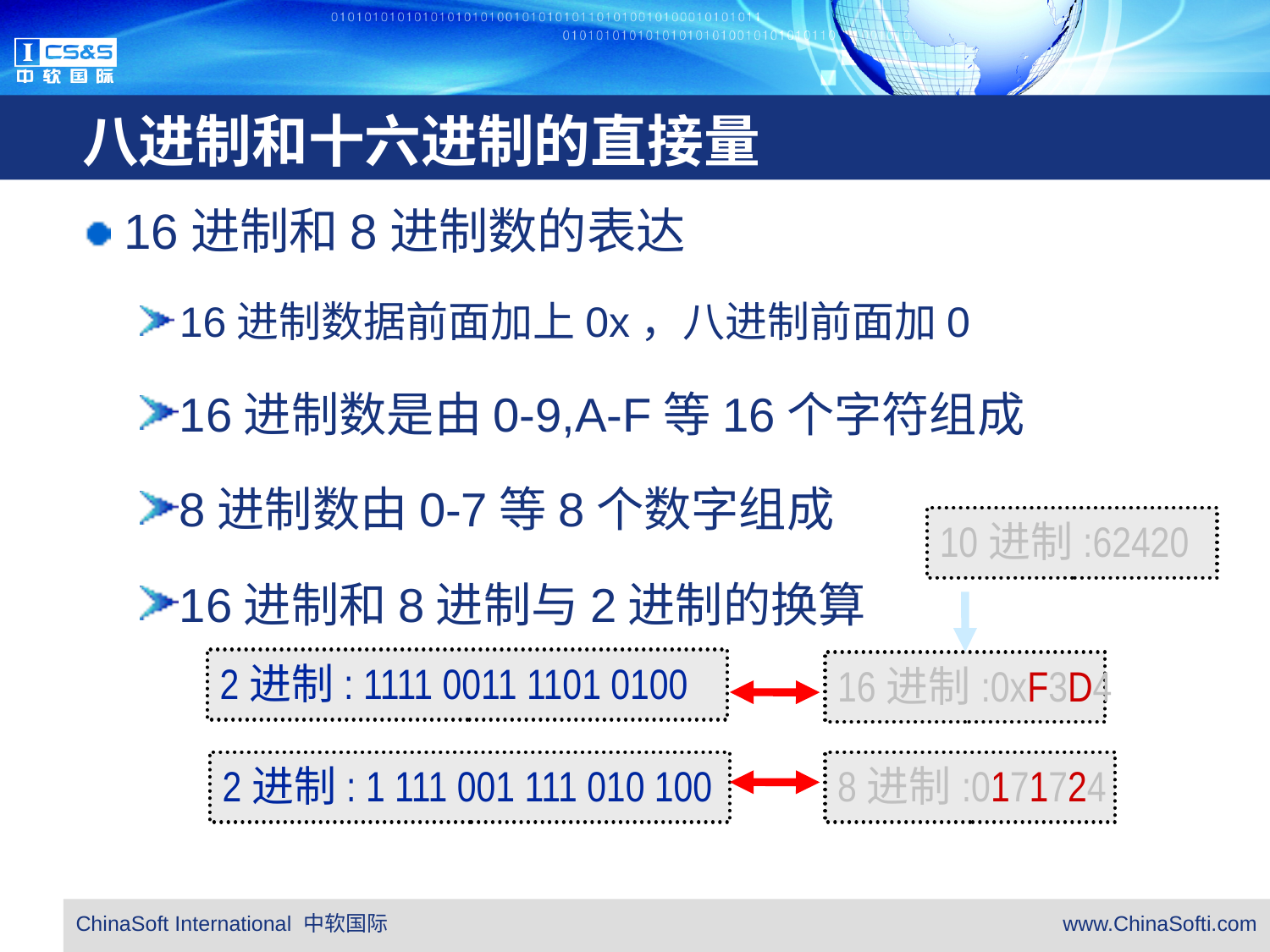

# 八进制和十六进制的直接量
16进制和8进制数的表达
16进制数据前面加上0x，八进制前面加0
16进制数是由0-9,A-F等16个字符组成
8进制数由0-7等8个数字组成
16进制和8进制与2进制的换算
10进制:62420

2进制: 1111 0011 1101 0100
16进制:0xF3D4

2进制: 1 111 001 111 010 100
8进制:0171724